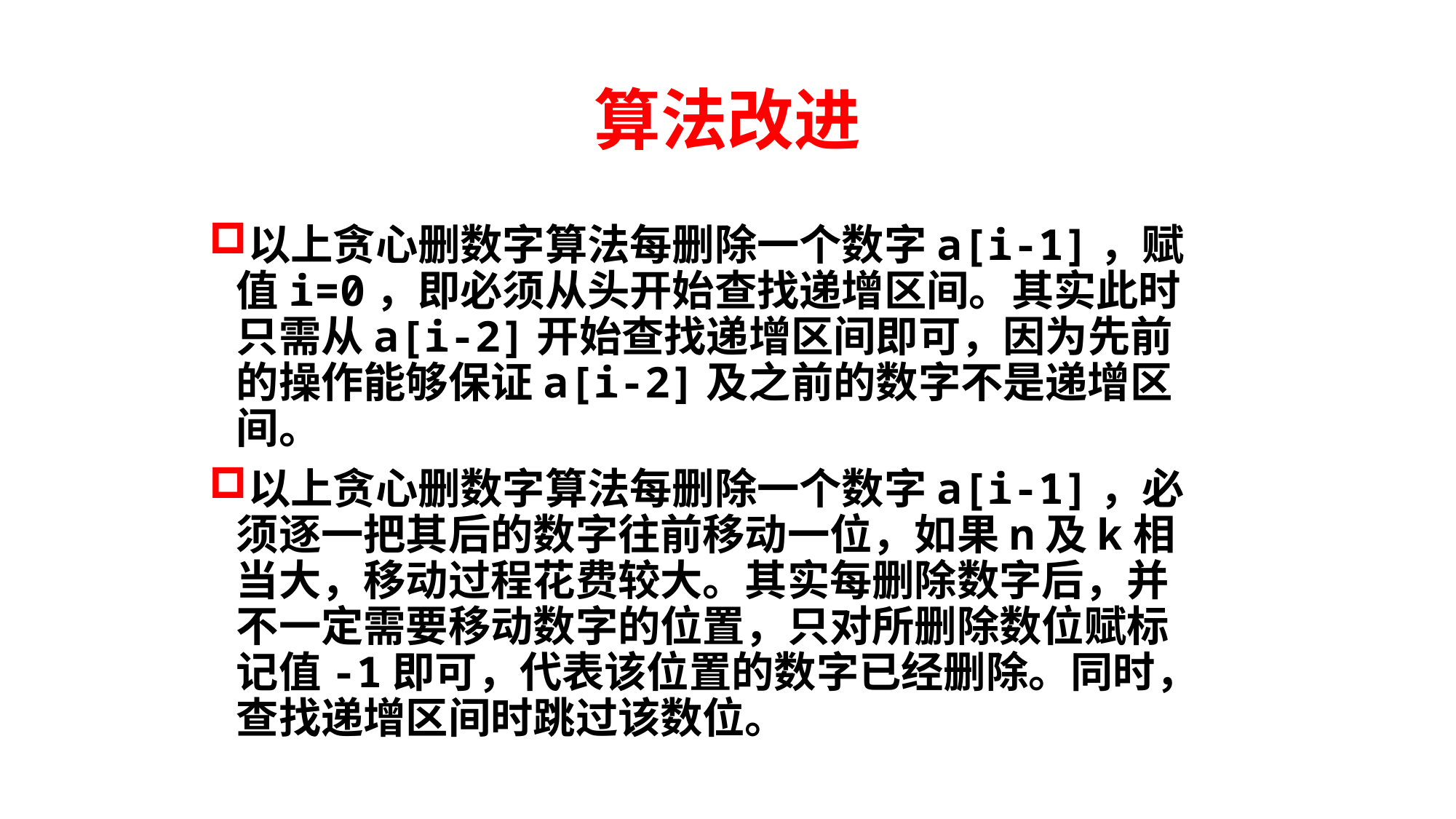

# 算法改进
以上贪心删数字算法每删除一个数字a[i-1]，赋值i=0，即必须从头开始查找递增区间。其实此时只需从a[i-2]开始查找递增区间即可，因为先前的操作能够保证a[i-2]及之前的数字不是递增区间。
以上贪心删数字算法每删除一个数字a[i-1]，必须逐一把其后的数字往前移动一位，如果n及k相当大，移动过程花费较大。其实每删除数字后，并不一定需要移动数字的位置，只对所删除数位赋标记值-1即可，代表该位置的数字已经删除。同时，查找递增区间时跳过该数位。